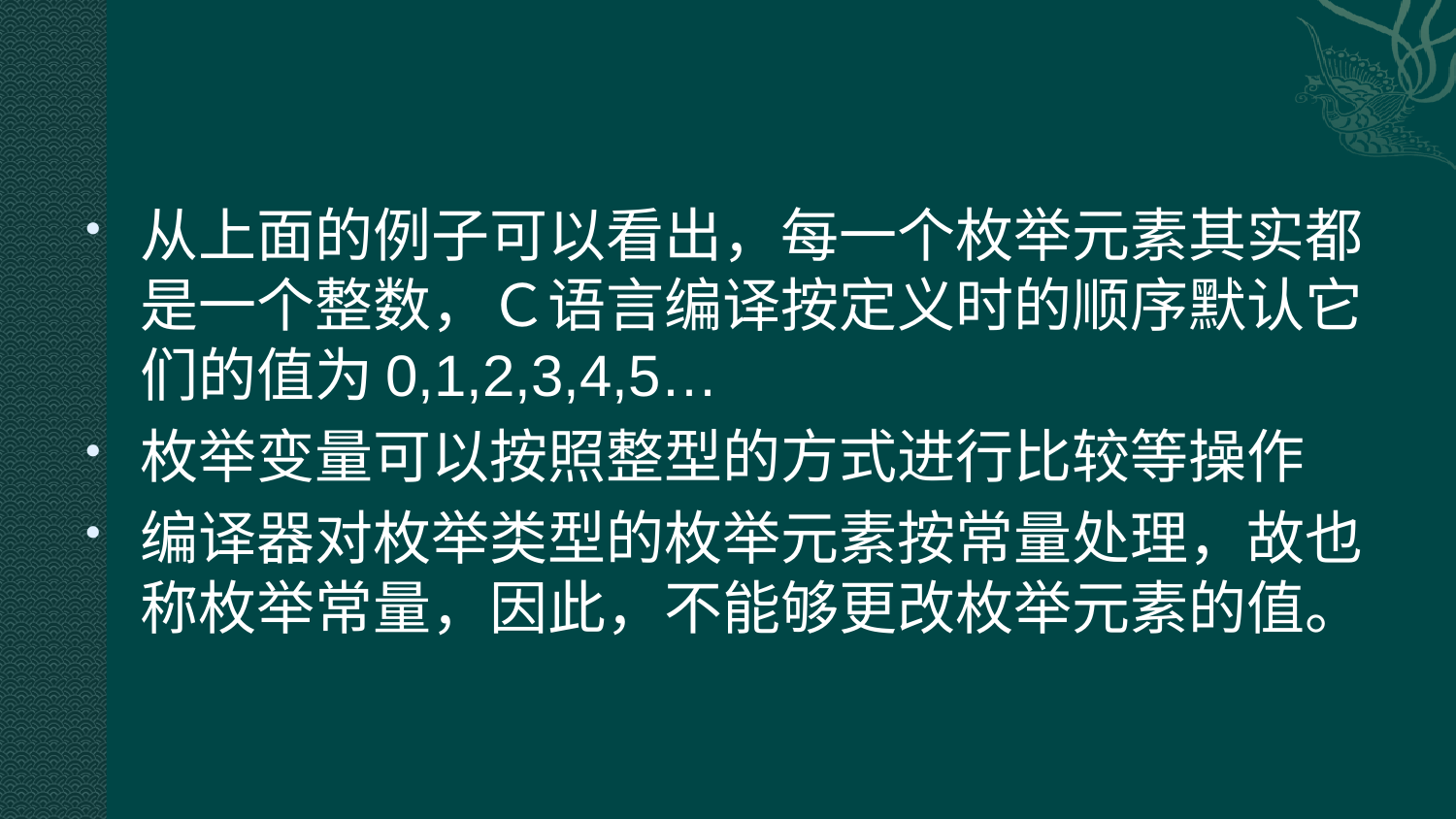

#
从上面的例子可以看出，每一个枚举元素其实都是一个整数，Ｃ语言编译按定义时的顺序默认它们的值为0,1,2,3,4,5…
枚举变量可以按照整型的方式进行比较等操作
编译器对枚举类型的枚举元素按常量处理，故也称枚举常量，因此，不能够更改枚举元素的值。